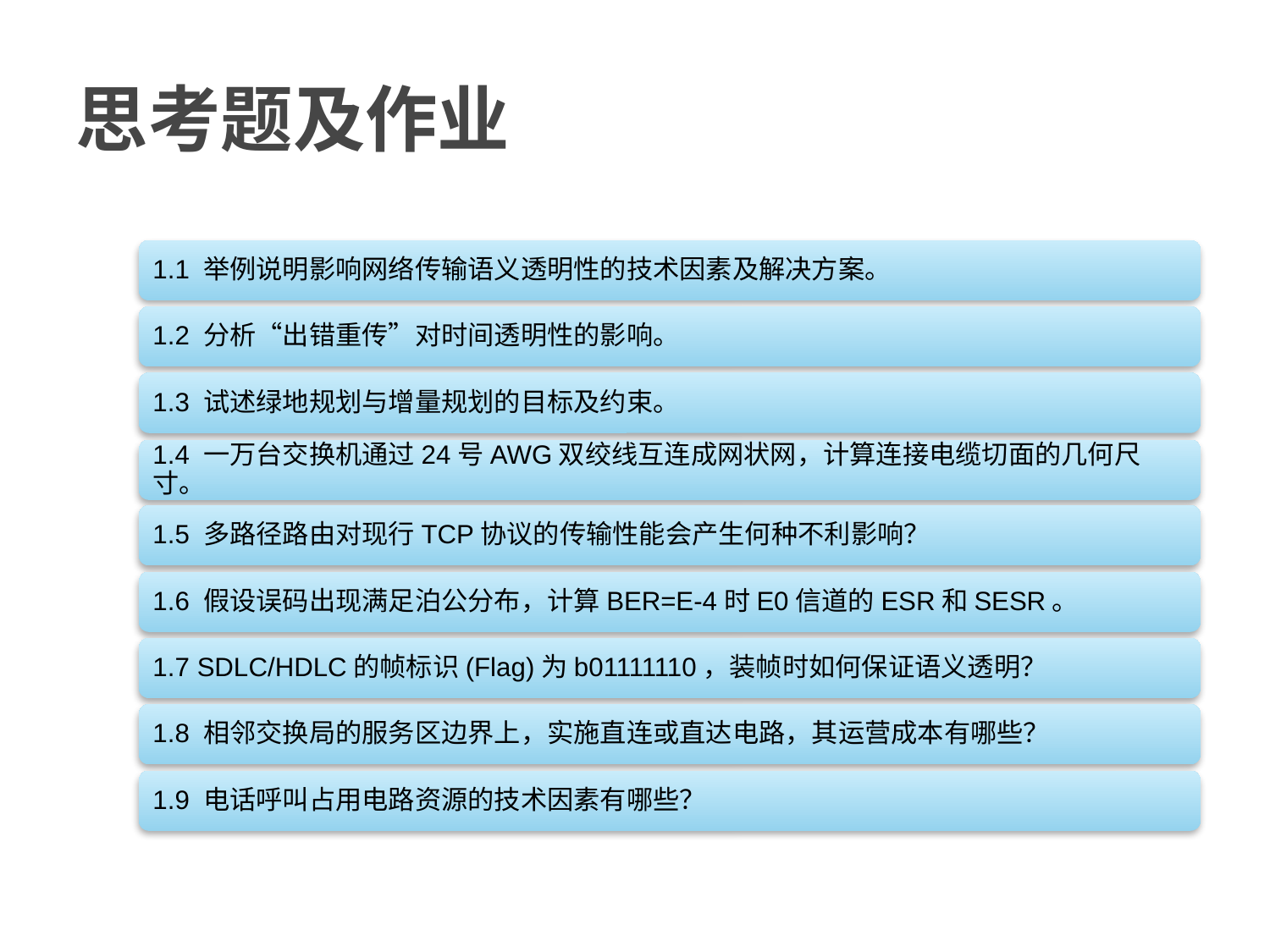

# 思考题及作业
1.1 举例说明影响网络传输语义透明性的技术因素及解决方案。
1.2 分析“出错重传”对时间透明性的影响。
1.3 试述绿地规划与增量规划的目标及约束。
1.4 一万台交换机通过24号AWG双绞线互连成网状网，计算连接电缆切面的几何尺寸。
1.5 多路径路由对现行TCP协议的传输性能会产生何种不利影响？
1.6 假设误码出现满足泊公分布，计算BER=E-4时E0信道的ESR和SESR。
1.7 SDLC/HDLC的帧标识(Flag)为b01111110，装帧时如何保证语义透明？
1.8 相邻交换局的服务区边界上，实施直连或直达电路，其运营成本有哪些？
1.9 电话呼叫占用电路资源的技术因素有哪些？